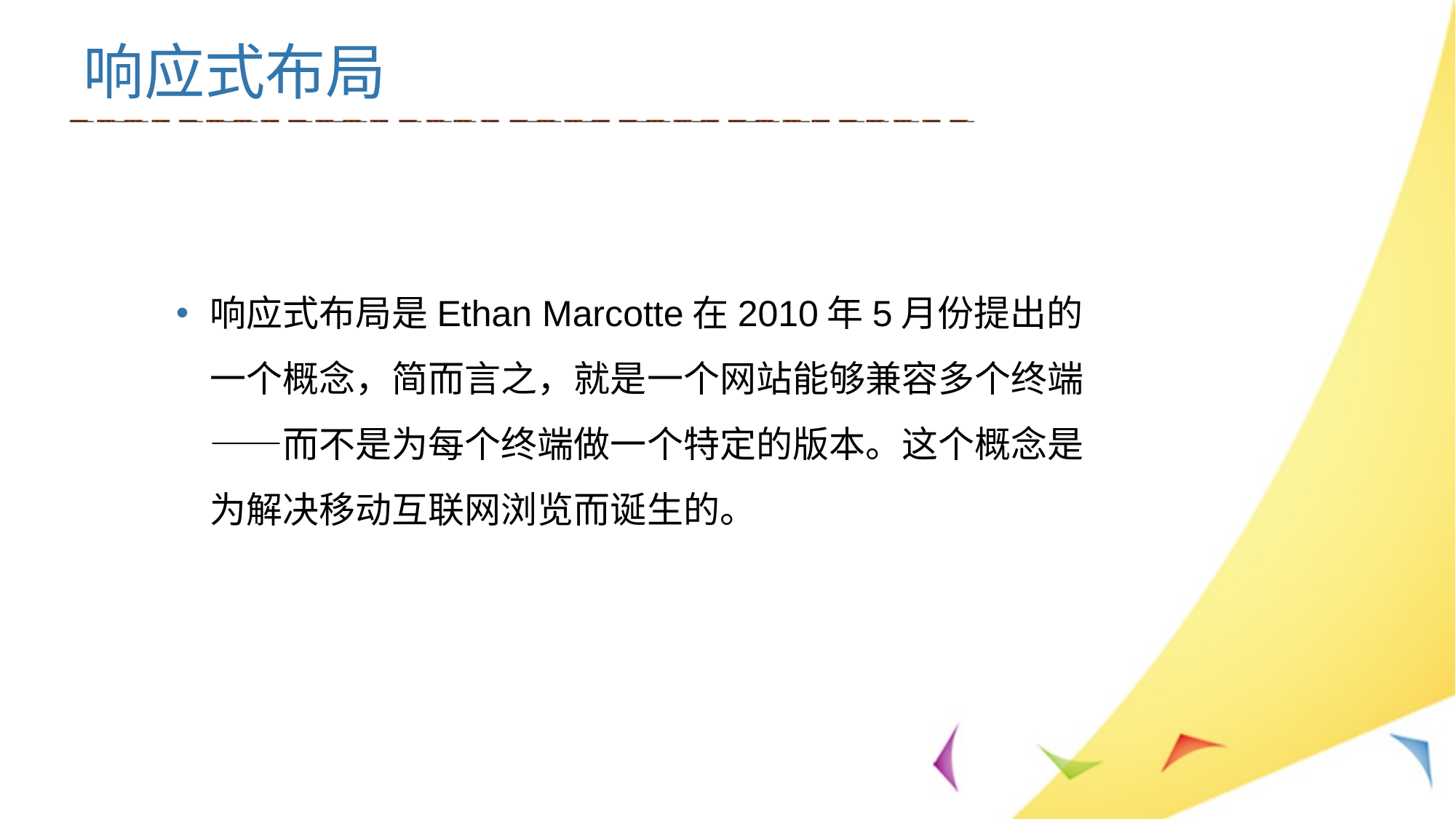

# 响应式布局
响应式布局是Ethan Marcotte在2010年5月份提出的一个概念，简而言之，就是一个网站能够兼容多个终端——而不是为每个终端做一个特定的版本。这个概念是为解决移动互联网浏览而诞生的。